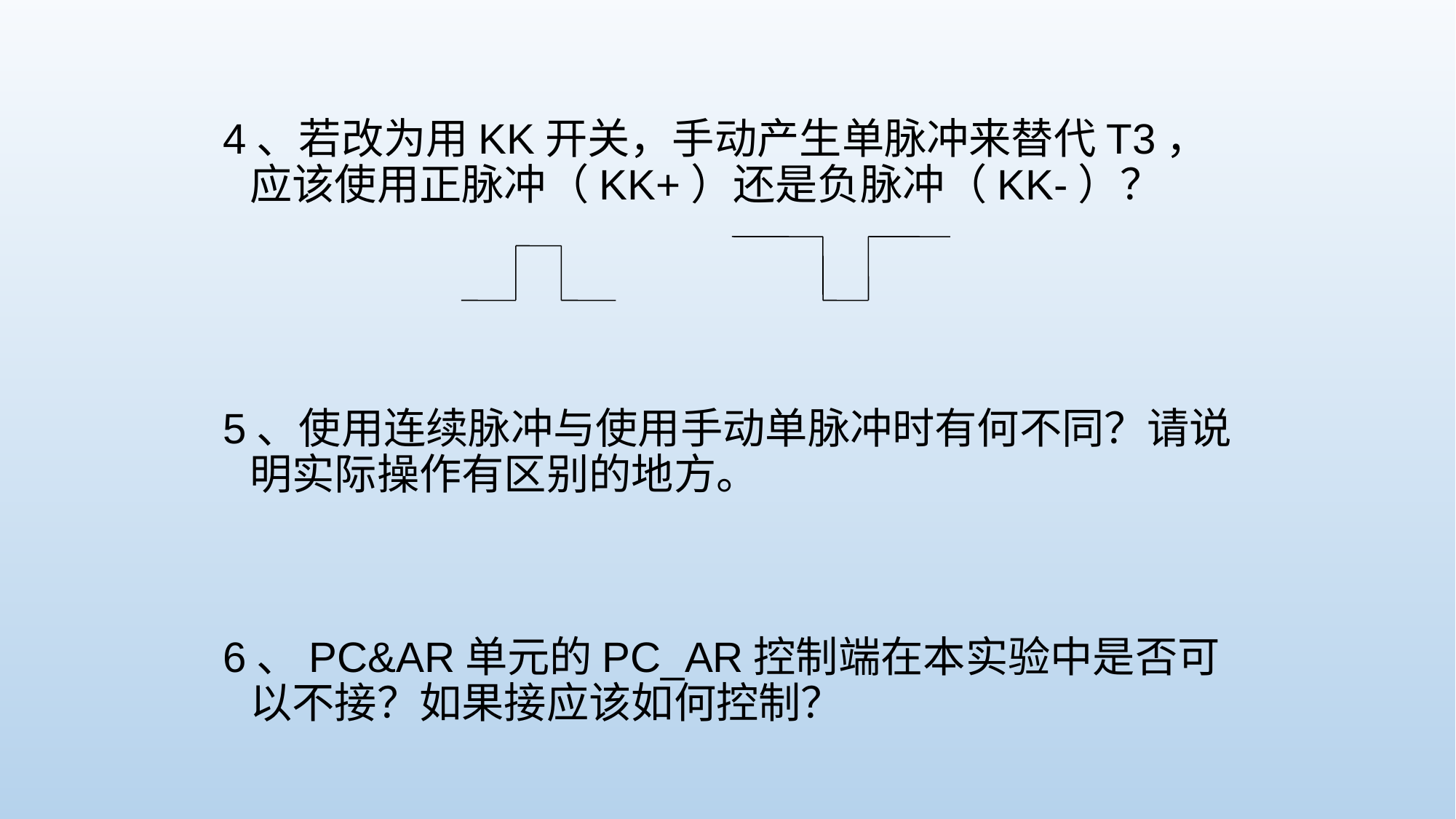

4、若改为用KK开关，手动产生单脉冲来替代T3，应该使用正脉冲（KK+）还是负脉冲（KK-）？

5、使用连续脉冲与使用手动单脉冲时有何不同？请说明实际操作有区别的地方。

6、PC&AR单元的PC_AR控制端在本实验中是否可以不接？如果接应该如何控制？